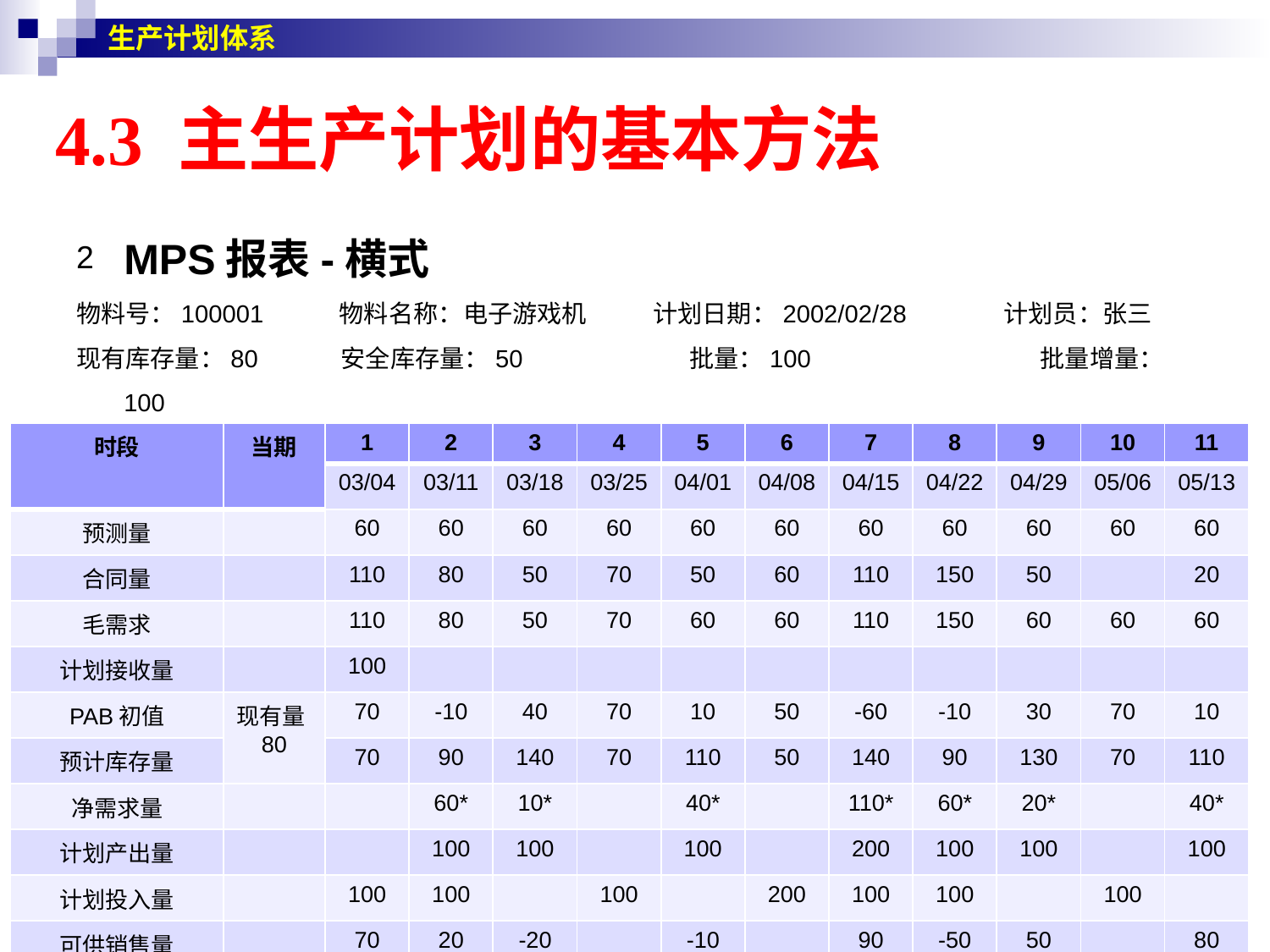

生产计划体系
# 4.3 主生产计划的基本方法
MPS报表-横式
物料号：100001          物料名称：电子游戏机            计划日期：2002/02/28             计划员：张三
现有库存量：80           安全库存量：50                       批量：100                                批量增量：100
提前期：1                     需求时界：3                             计划时界：8                            单位：台

| 时段 | 当期 | 1 | 2 | 3 | 4 | 5 | 6 | 7 | 8 | 9 | 10 | 11 |
| --- | --- | --- | --- | --- | --- | --- | --- | --- | --- | --- | --- | --- |
|  |  | 03/04 | 03/11 | 03/18 | 03/25 | 04/01 | 04/08 | 04/15 | 04/22 | 04/29 | 05/06 | 05/13 |
| 预测量 |  | 60 | 60 | 60 | 60 | 60 | 60 | 60 | 60 | 60 | 60 | 60 |
| 合同量 |  | 110 | 80 | 50 | 70 | 50 | 60 | 110 | 150 | 50 |  | 20 |
| 毛需求 |  | 110 | 80 | 50 | 70 | 60 | 60 | 110 | 150 | 60 | 60 | 60 |
| 计划接收量 |  | 100 |  |  |  |  |  |  |  |  |  |  |
| PAB初值 | 现有量80 | 70 | -10 | 40 | 70 | 10 | 50 | -60 | -10 | 30 | 70 | 10 |
| 预计库存量 |  | 70 | 90 | 140 | 70 | 110 | 50 | 140 | 90 | 130 | 70 | 110 |
| 净需求量 |  |  | 60\* | 10\* |  | 40\* |  | 110\* | 60\* | 20\* |  | 40\* |
| 计划产出量 |  |  | 100 | 100 |  | 100 |  | 200 | 100 | 100 |  | 100 |
| 计划投入量 |  | 100 | 100 |  | 100 |  | 200 | 100 | 100 |  | 100 |  |
| 可供销售量 |  | 70 | 20 | -20 |  | -10 |  | 90 | -50 | 50 |  | 80 |